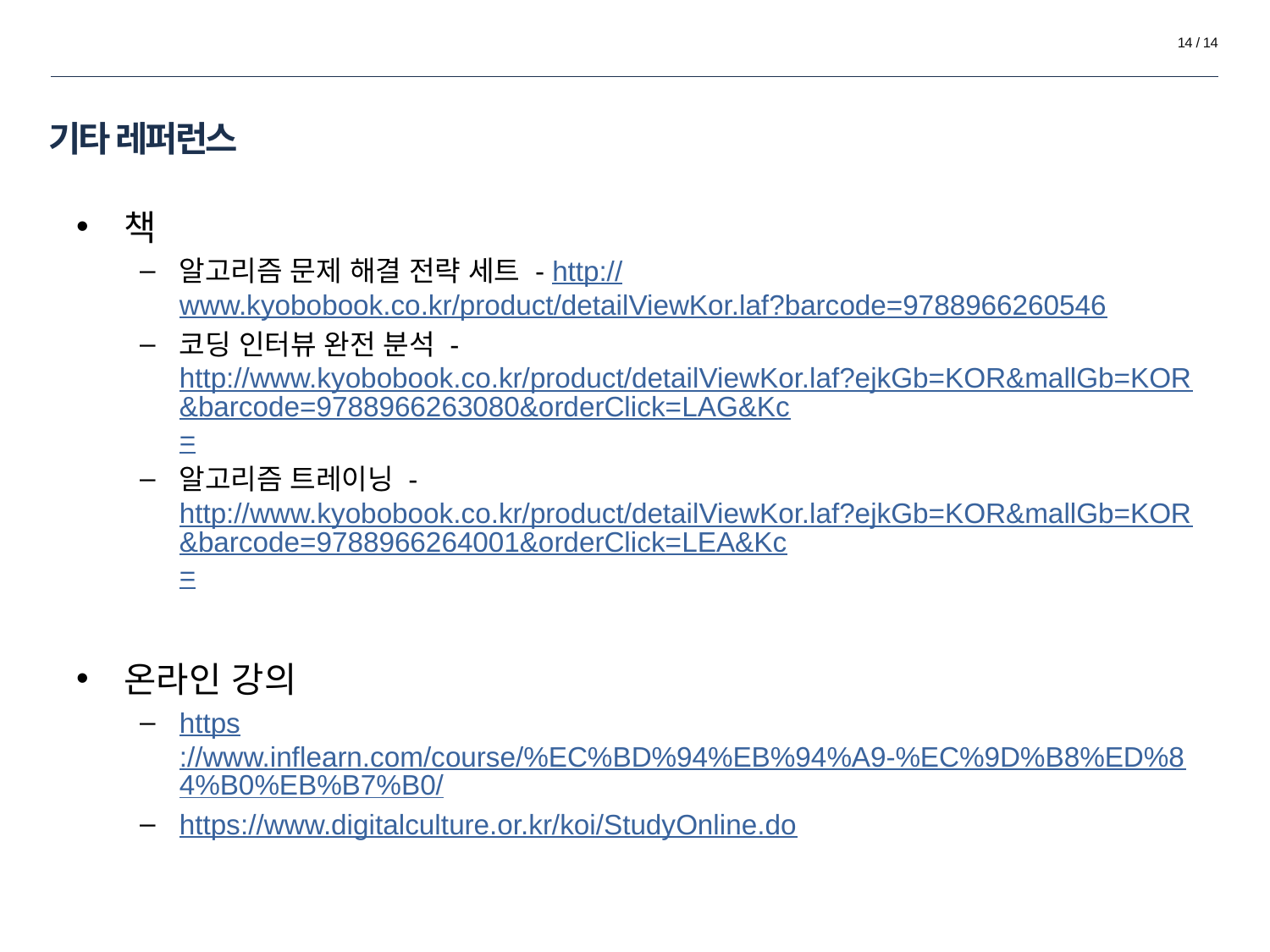

14 / 14
# 기타 레퍼런스
책
알고리즘 문제 해결 전략 세트 - http://www.kyobobook.co.kr/product/detailViewKor.laf?barcode=9788966260546
코딩 인터뷰 완전 분석 - http://www.kyobobook.co.kr/product/detailViewKor.laf?ejkGb=KOR&mallGb=KOR&barcode=9788966263080&orderClick=LAG&Kc=
알고리즘 트레이닝 - http://www.kyobobook.co.kr/product/detailViewKor.laf?ejkGb=KOR&mallGb=KOR&barcode=9788966264001&orderClick=LEA&Kc=

온라인 강의
https://www.inflearn.com/course/%EC%BD%94%EB%94%A9-%EC%9D%B8%ED%84%B0%EB%B7%B0/
https://www.digitalculture.or.kr/koi/StudyOnline.do